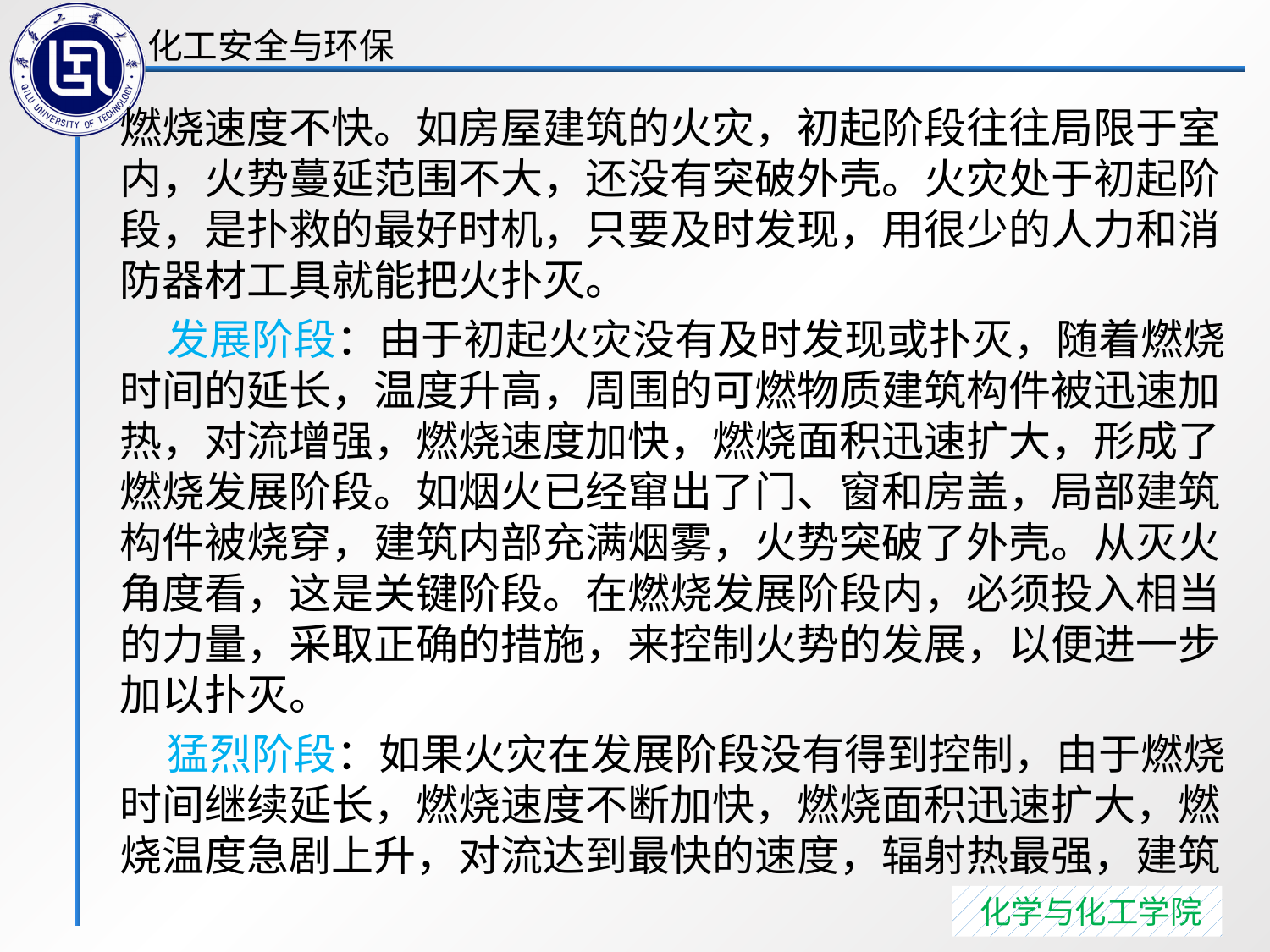

燃烧速度不快。如房屋建筑的火灾，初起阶段往往局限于室内，火势蔓延范围不大，还没有突破外壳。火灾处于初起阶段，是扑救的最好时机，只要及时发现，用很少的人力和消防器材工具就能把火扑灭。
    发展阶段：由于初起火灾没有及时发现或扑灭，随着燃烧时间的延长，温度升高，周围的可燃物质建筑构件被迅速加热，对流增强，燃烧速度加快，燃烧面积迅速扩大，形成了燃烧发展阶段。如烟火已经窜出了门、窗和房盖，局部建筑构件被烧穿，建筑内部充满烟雾，火势突破了外壳。从灭火角度看，这是关键阶段。在燃烧发展阶段内，必须投入相当的力量，采取正确的措施，来控制火势的发展，以便进一步加以扑灭。
    猛烈阶段：如果火灾在发展阶段没有得到控制，由于燃烧时间继续延长，燃烧速度不断加快，燃烧面积迅速扩大，燃烧温度急剧上升，对流达到最快的速度，辐射热最强，建筑